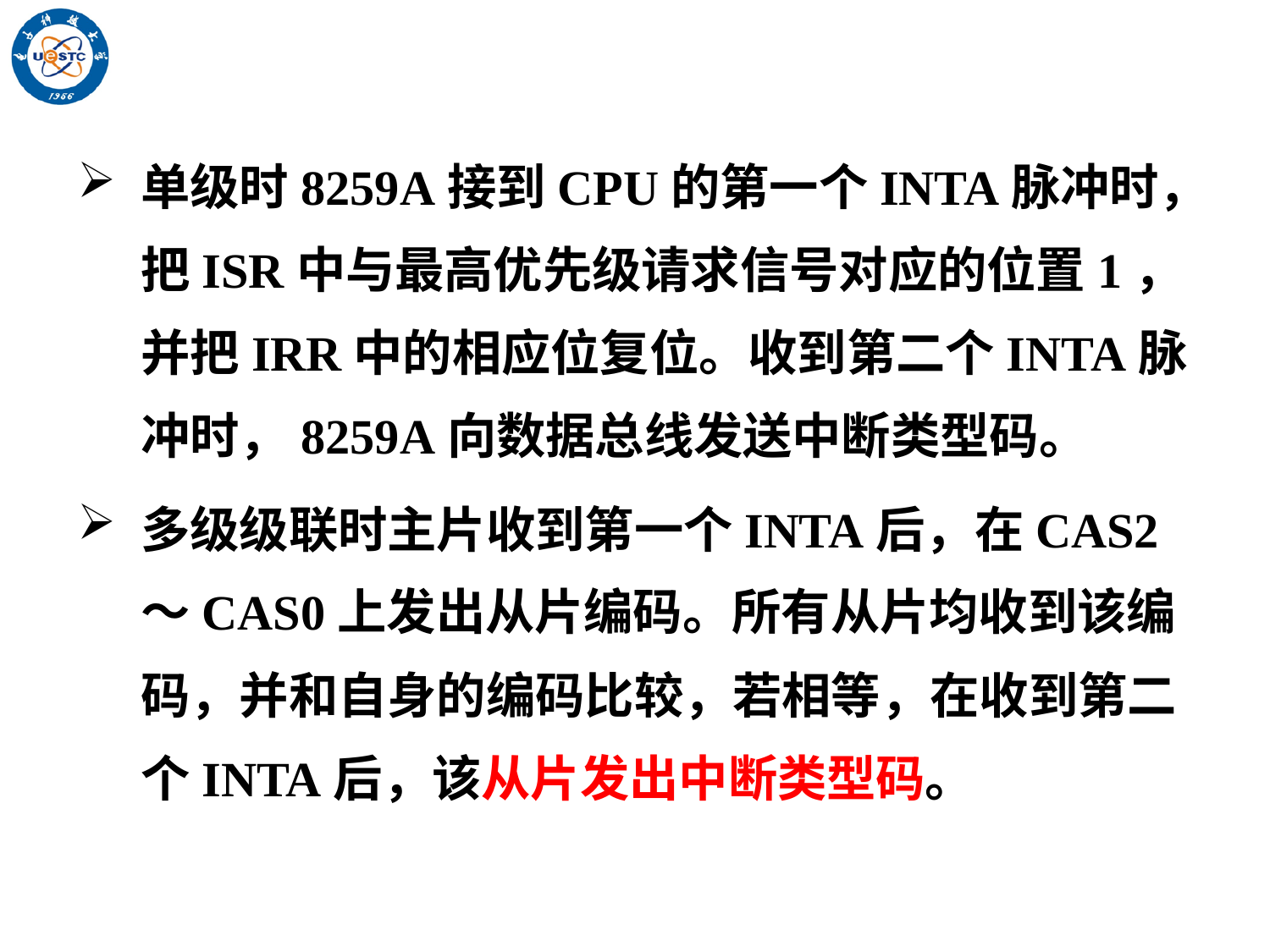

单级时8259A接到CPU的第一个INTA脉冲时，把ISR中与最高优先级请求信号对应的位置1，并把IRR中的相应位复位。收到第二个INTA脉冲时，8259A向数据总线发送中断类型码。
多级级联时主片收到第一个INTA后，在CAS2～CAS0上发出从片编码。所有从片均收到该编码，并和自身的编码比较，若相等，在收到第二个INTA后，该从片发出中断类型码。